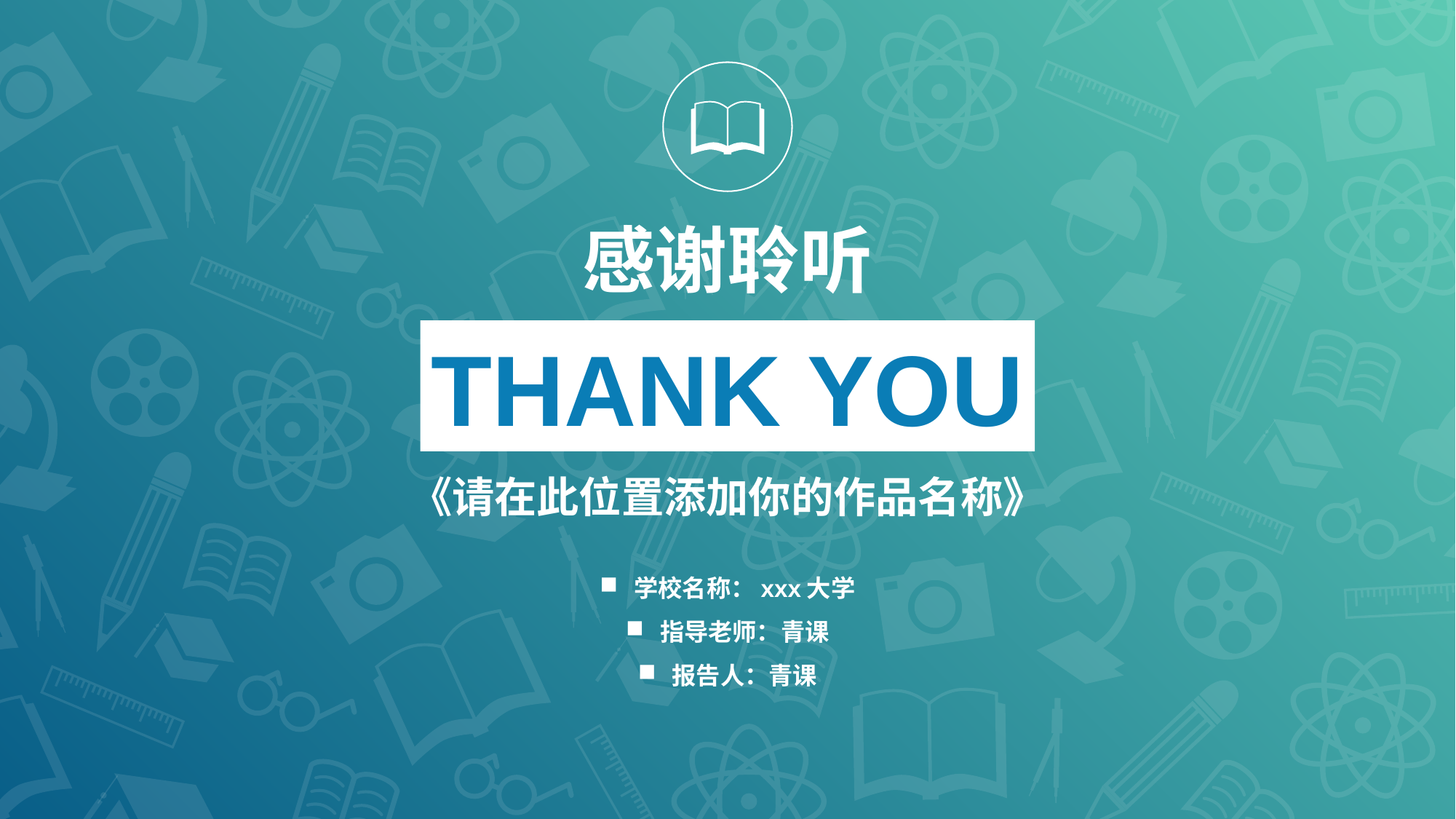

感谢聆听
THANK YOU
《请在此位置添加你的作品名称》
学校名称：xxx大学
指导老师：青课
报告人：青课